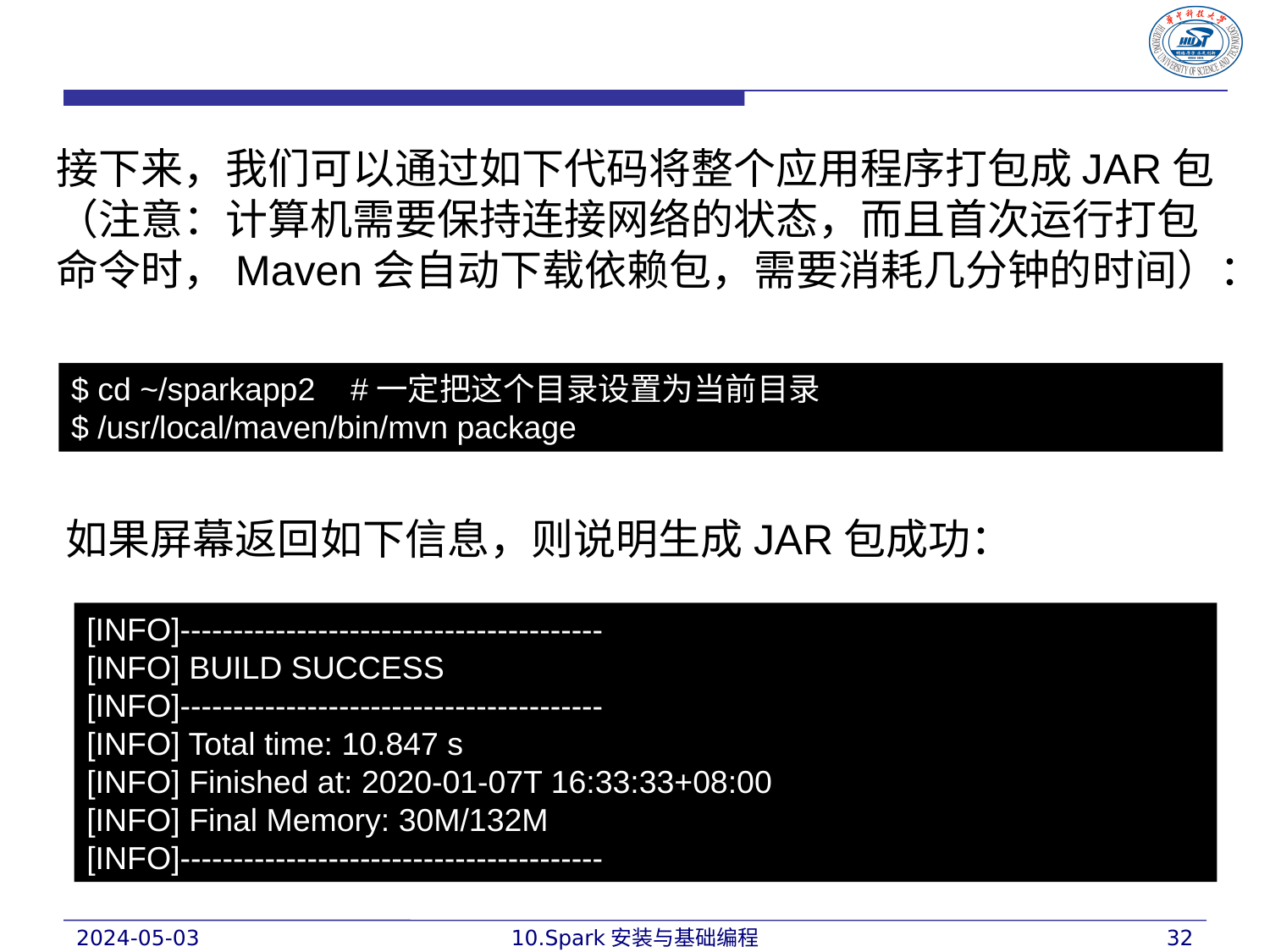

接下来，我们可以通过如下代码将整个应用程序打包成JAR包（注意：计算机需要保持连接网络的状态，而且首次运行打包命令时，Maven会自动下载依赖包，需要消耗几分钟的时间）：
$ cd ~/sparkapp2    #一定把这个目录设置为当前目录
$ /usr/local/maven/bin/mvn package
如果屏幕返回如下信息，则说明生成JAR包成功：
[INFO]----------------------------------------
[INFO] BUILD SUCCESS
[INFO]----------------------------------------
[INFO] Total time: 10.847 s
[INFO] Finished at: 2020-01-07T 16:33:33+08:00
[INFO] Final Memory: 30M/132M
[INFO]----------------------------------------
2024-05-03
10.Spark安装与基础编程
32